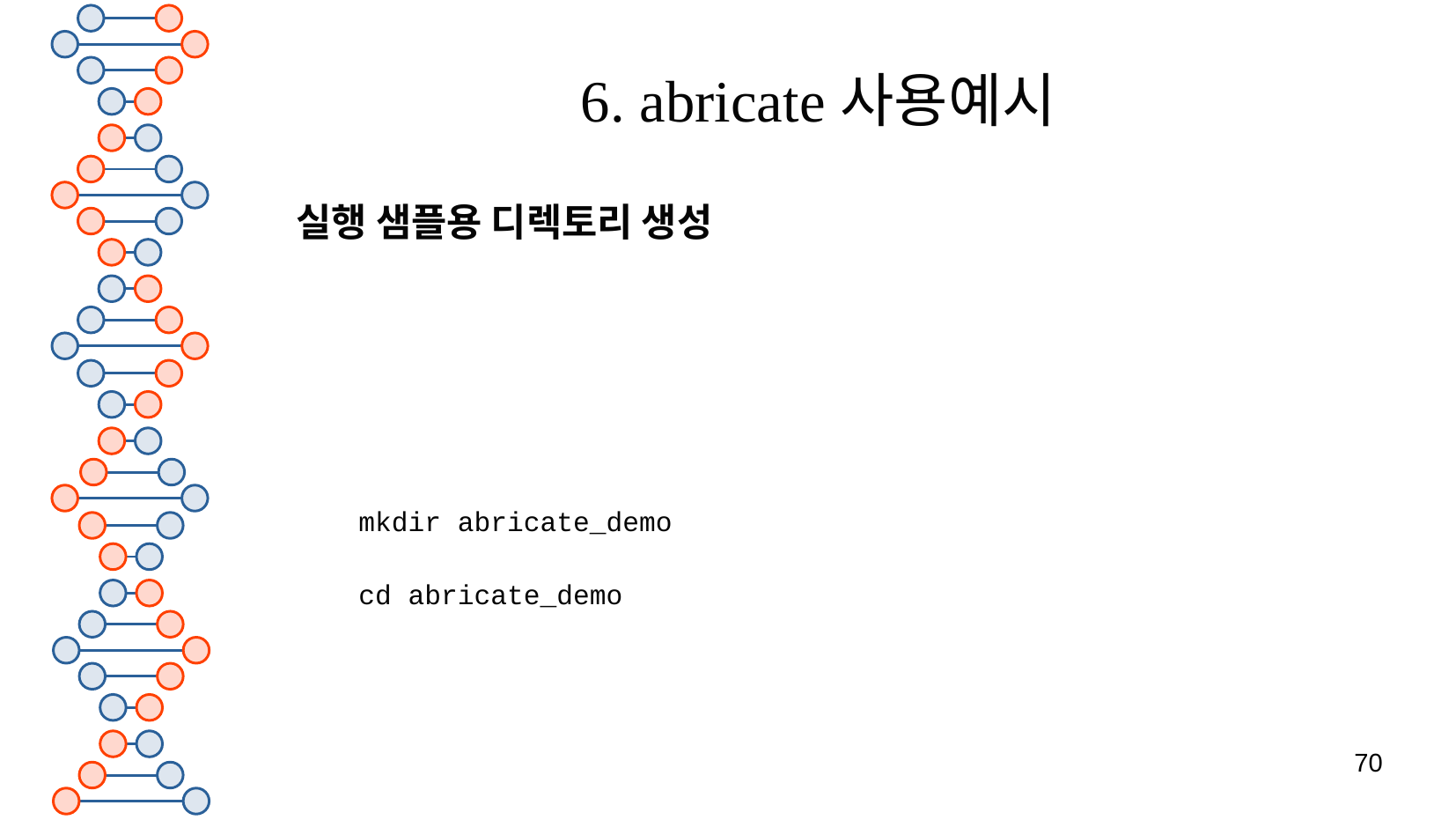

# 6. abricate사용예시
실행 샘플용 디렉토리 생성

mkdir abricate_demo
cd abricate_demo

70